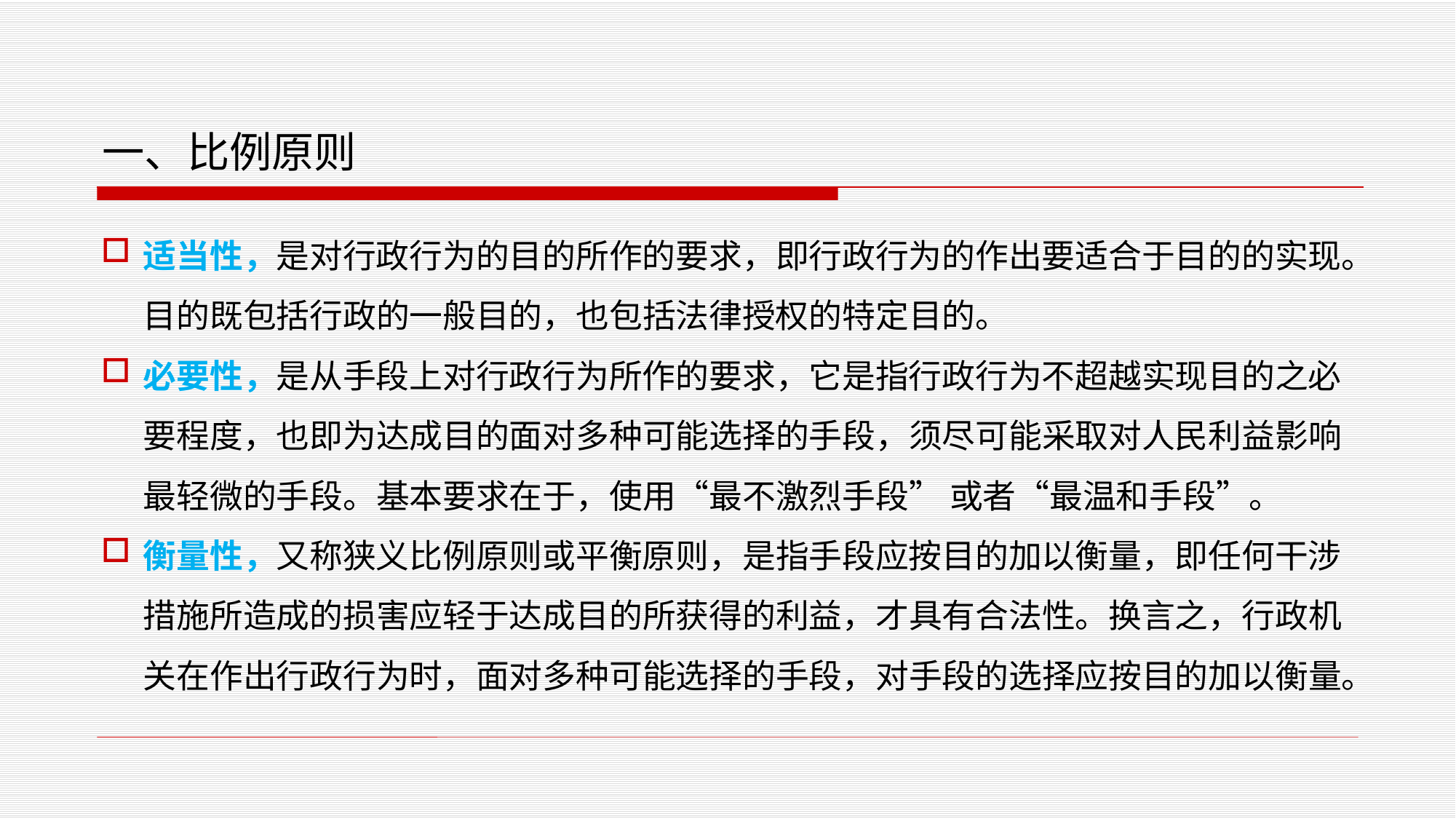

# 一、比例原则
适当性，是对行政行为的目的所作的要求，即行政行为的作出要适合于目的的实现。目的既包括行政的一般目的，也包括法律授权的特定目的。
必要性，是从手段上对行政行为所作的要求，它是指行政行为不超越实现目的之必要程度，也即为达成目的面对多种可能选择的手段，须尽可能采取对人民利益影响最轻微的手段。基本要求在于，使用“最不激烈手段” 或者“最温和手段”。
衡量性，又称狭义比例原则或平衡原则，是指手段应按目的加以衡量，即任何干涉措施所造成的损害应轻于达成目的所获得的利益，才具有合法性。换言之，行政机关在作出行政行为时，面对多种可能选择的手段，对手段的选择应按目的加以衡量。